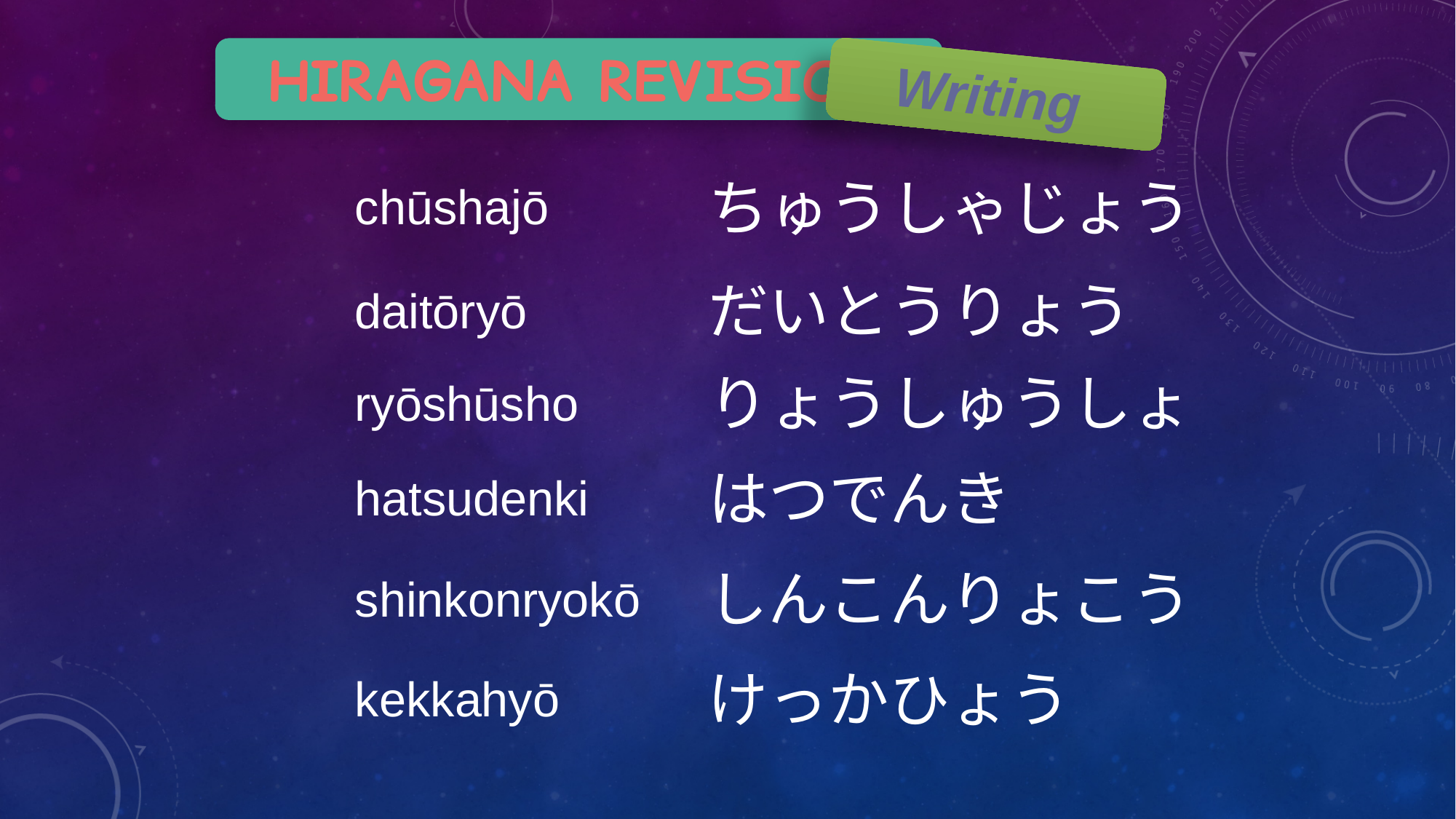

HIRAGANA REVISION
Writing
ちゅうしゃじょう
chūshajō
だいとうりょう
daitōryō
りょうしゅうしょ
ryōshūsho
はつでんき
hatsudenki
しんこんりょこう
shinkonryokō
けっかひょう
kekkahyō